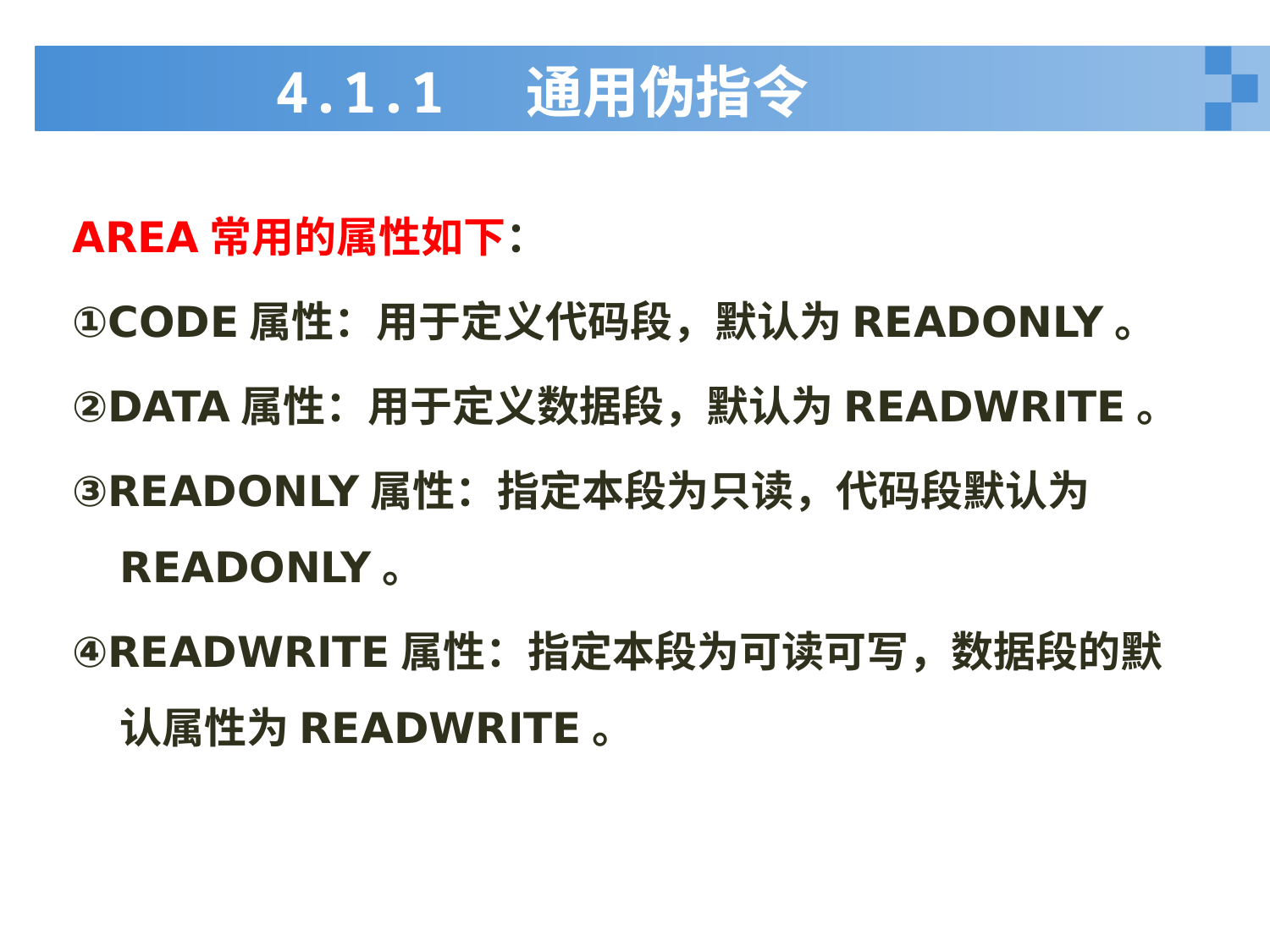

# 4.1.1  通用伪指令
AREA常用的属性如下：
①CODE属性：用于定义代码段，默认为READONLY。
②DATA属性：用于定义数据段，默认为READWRITE。
③READONLY属性：指定本段为只读，代码段默认为READONLY。
④READWRITE属性：指定本段为可读可写，数据段的默认属性为READWRITE。